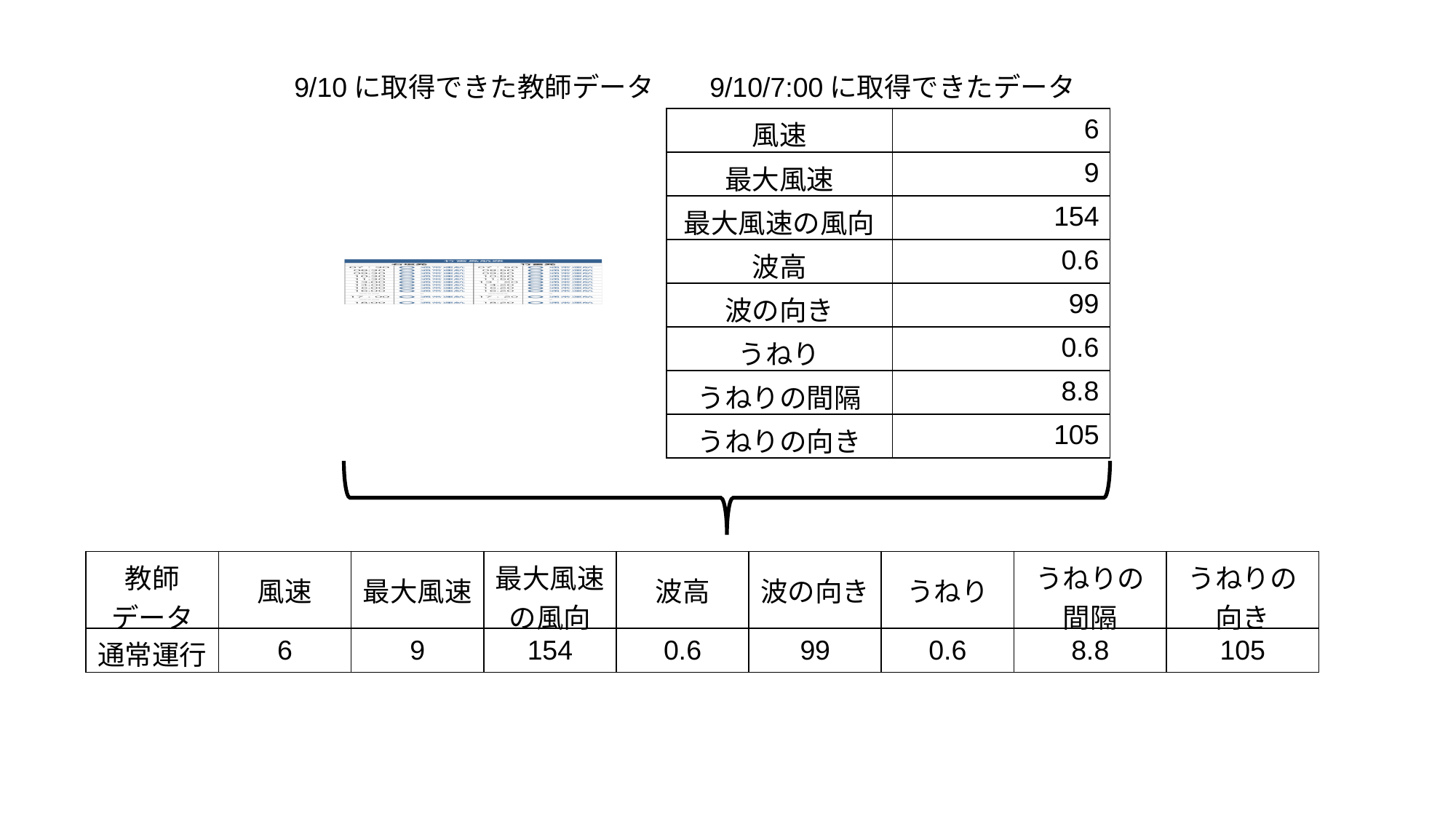

9/10に取得できた教師データ
9/10/7:00に取得できたデータ
| 風速 | 6 |
| --- | --- |
| 最大風速 | 9 |
| 最大風速の風向 | 154 |
| 波高 | 0.6 |
| 波の向き | 99 |
| うねり | 0.6 |
| うねりの間隔 | 8.8 |
| うねりの向き | 105 |

| 教師 データ | 風速 | 最大風速 | 最大風速の風向 | 波高 | 波の向き | うねり | うねりの間隔 | うねりの向き |
| --- | --- | --- | --- | --- | --- | --- | --- | --- |
| 通常運行 | 6 | 9 | 154 | 0.6 | 99 | 0.6 | 8.8 | 105 |